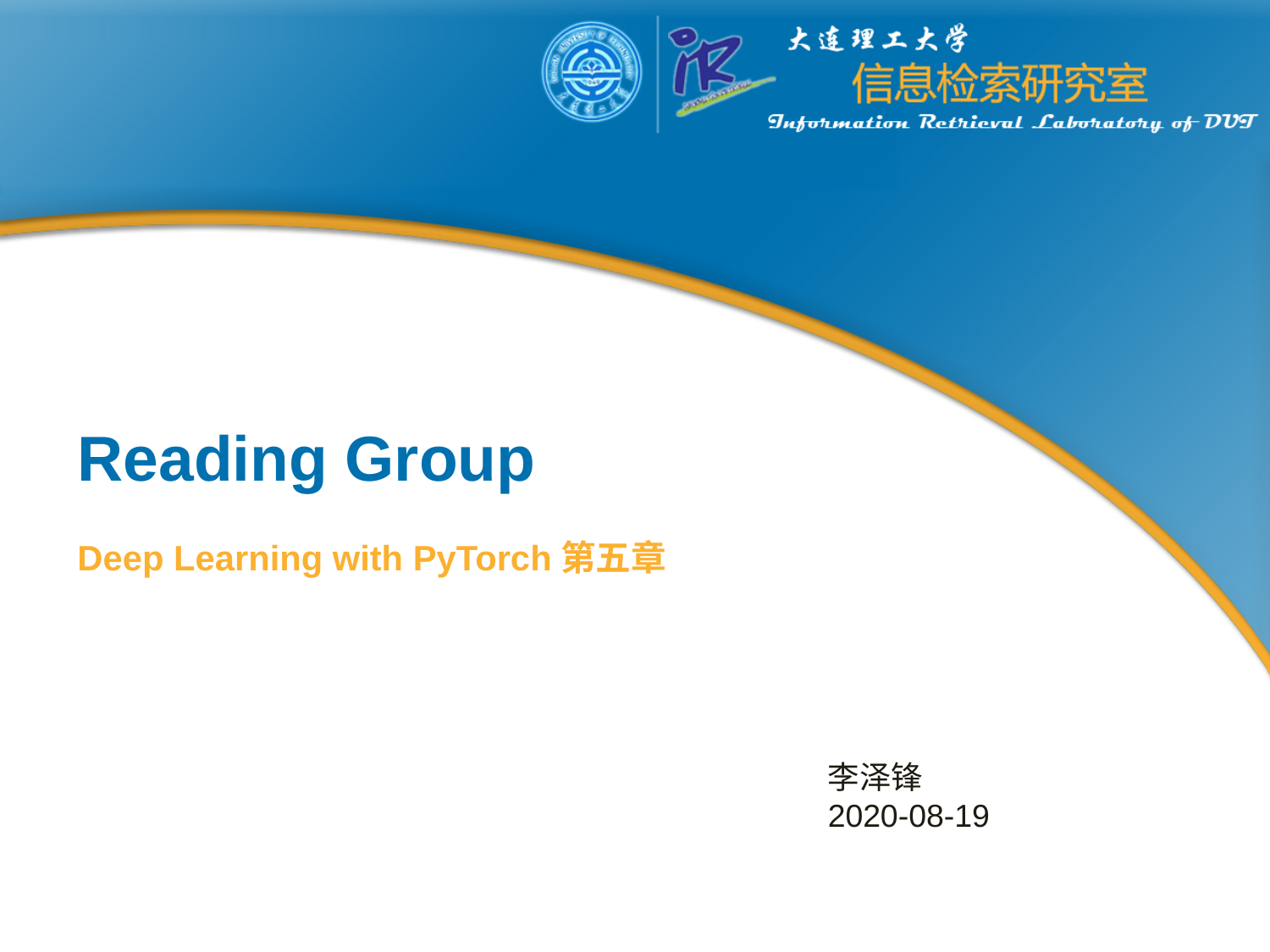

# Reading Group
Deep Learning with PyTorch第五章
李泽锋
2020-08-19
1